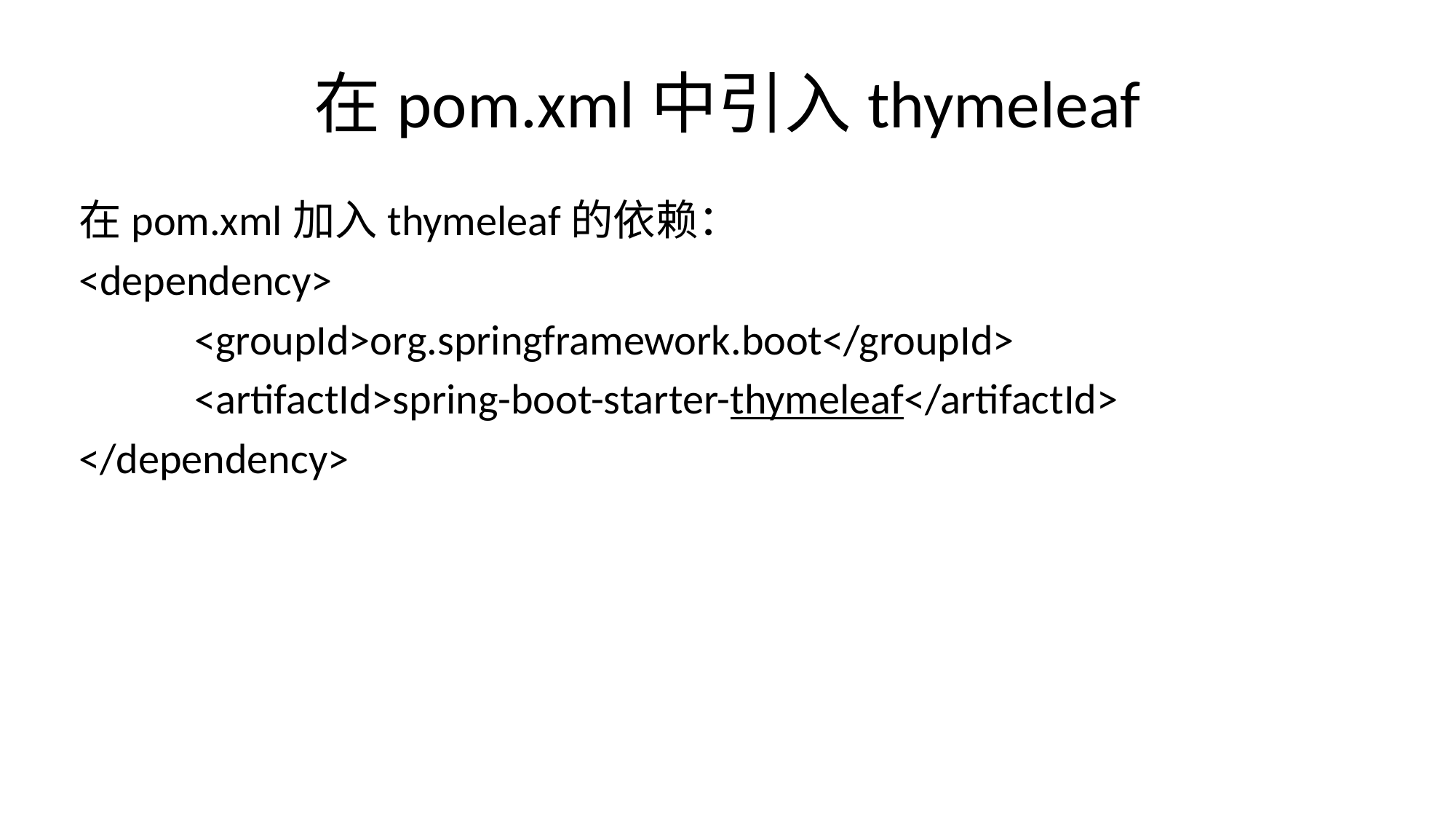

# 在pom.xml中引入thymeleaf
在pom.xml加入thymeleaf的依赖：
<dependency>
            <groupId>org.springframework.boot</groupId>
            <artifactId>spring-boot-starter-thymeleaf</artifactId>
</dependency>